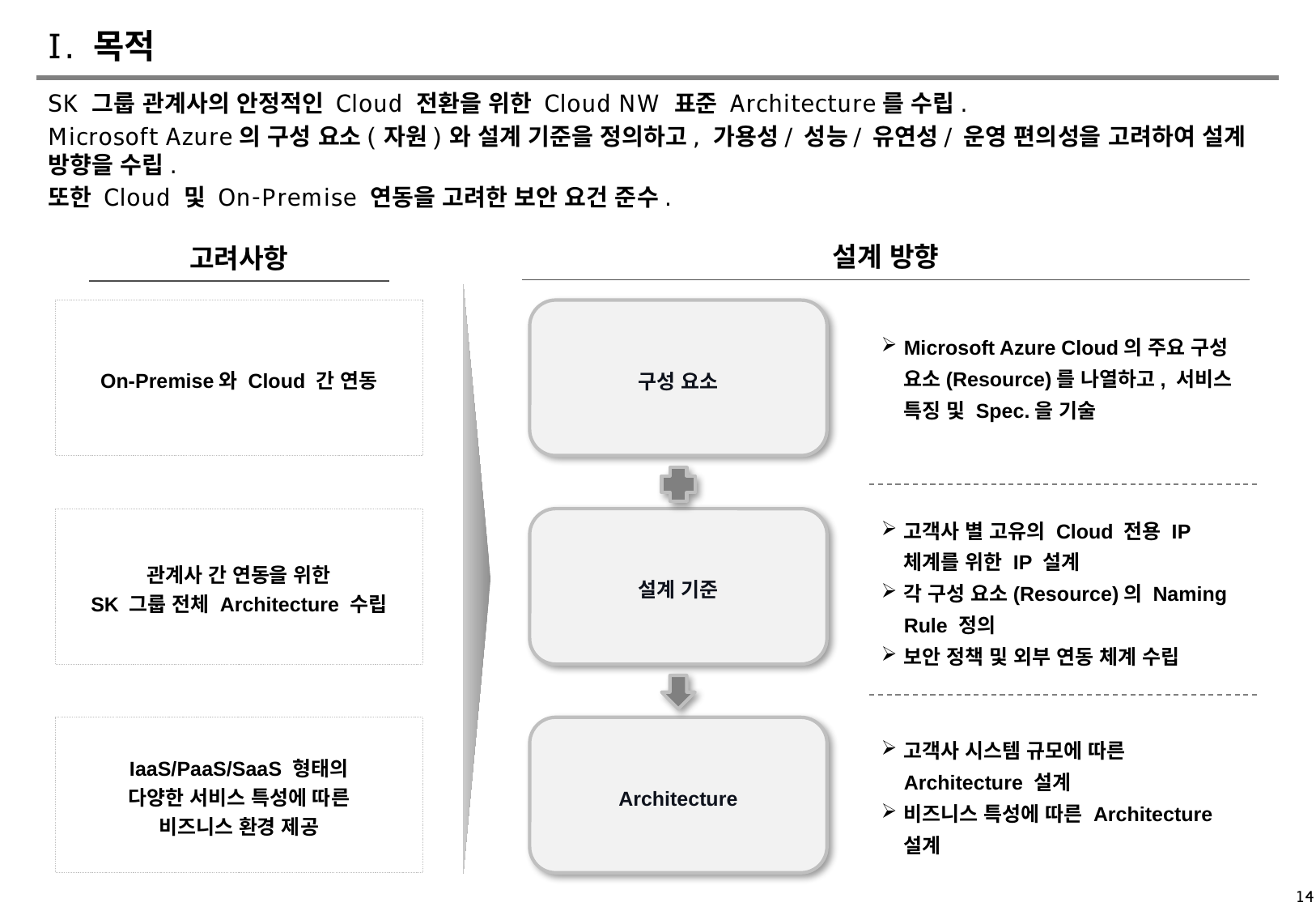

# I. 목적
SK 그룹 관계사의 안정적인 Cloud 전환을 위한 Cloud NW 표준 Architecture를 수립.
Microsoft Azure의 구성 요소(자원)와 설계 기준을 정의하고, 가용성/성능/유연성/운영 편의성을 고려하여 설계 방향을 수립.
또한 Cloud 및 On-Premise 연동을 고려한 보안 요건 준수.
설계 방향
고려사항

On-Premise와 Cloud 간 연동
구성 요소
Microsoft Azure Cloud의 주요 구성 요소(Resource)를 나열하고, 서비스 특징 및 Spec.을 기술

고객사 별 고유의 Cloud 전용 IP 체계를 위한 IP 설계
각 구성 요소(Resource)의 Naming Rule 정의
보안 정책 및 외부 연동 체계 수립
관계사 간 연동을 위한
SK 그룹 전체 Architecture 수립
설계 기준

IaaS/PaaS/SaaS 형태의
다양한 서비스 특성에 따른
비즈니스 환경 제공
Architecture
고객사 시스템 규모에 따른  Architecture 설계
비즈니스 특성에 따른 Architecture 설계
14